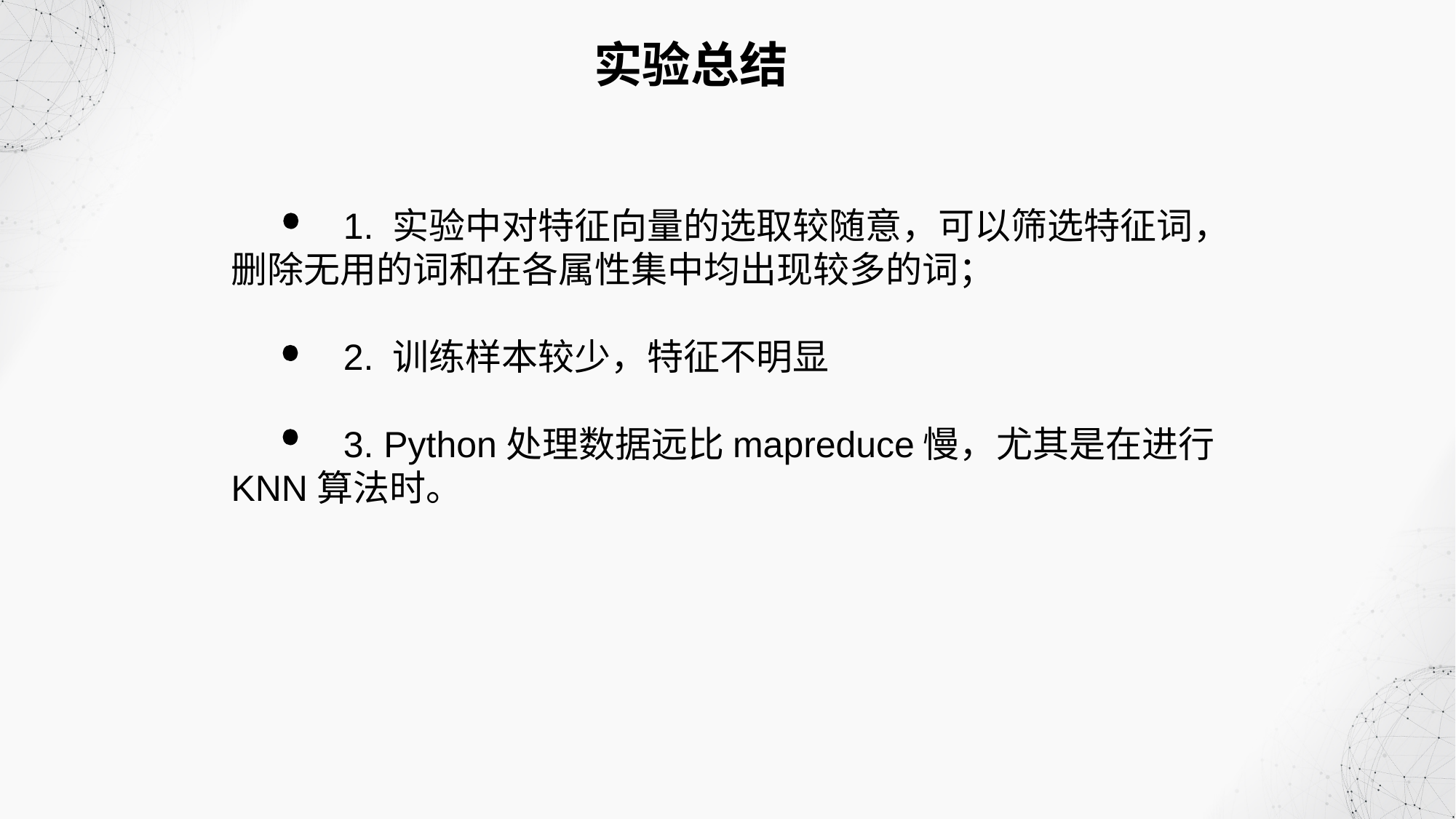

实验总结
           1. 实验中对特征向量的选取较随意，可以筛选特征词，删除无用的词和在各属性集中均出现较多的词；

           2. 训练样本较少，特征不明显

           3. Python处理数据远比mapreduce慢，尤其是在进行KNN算法时。